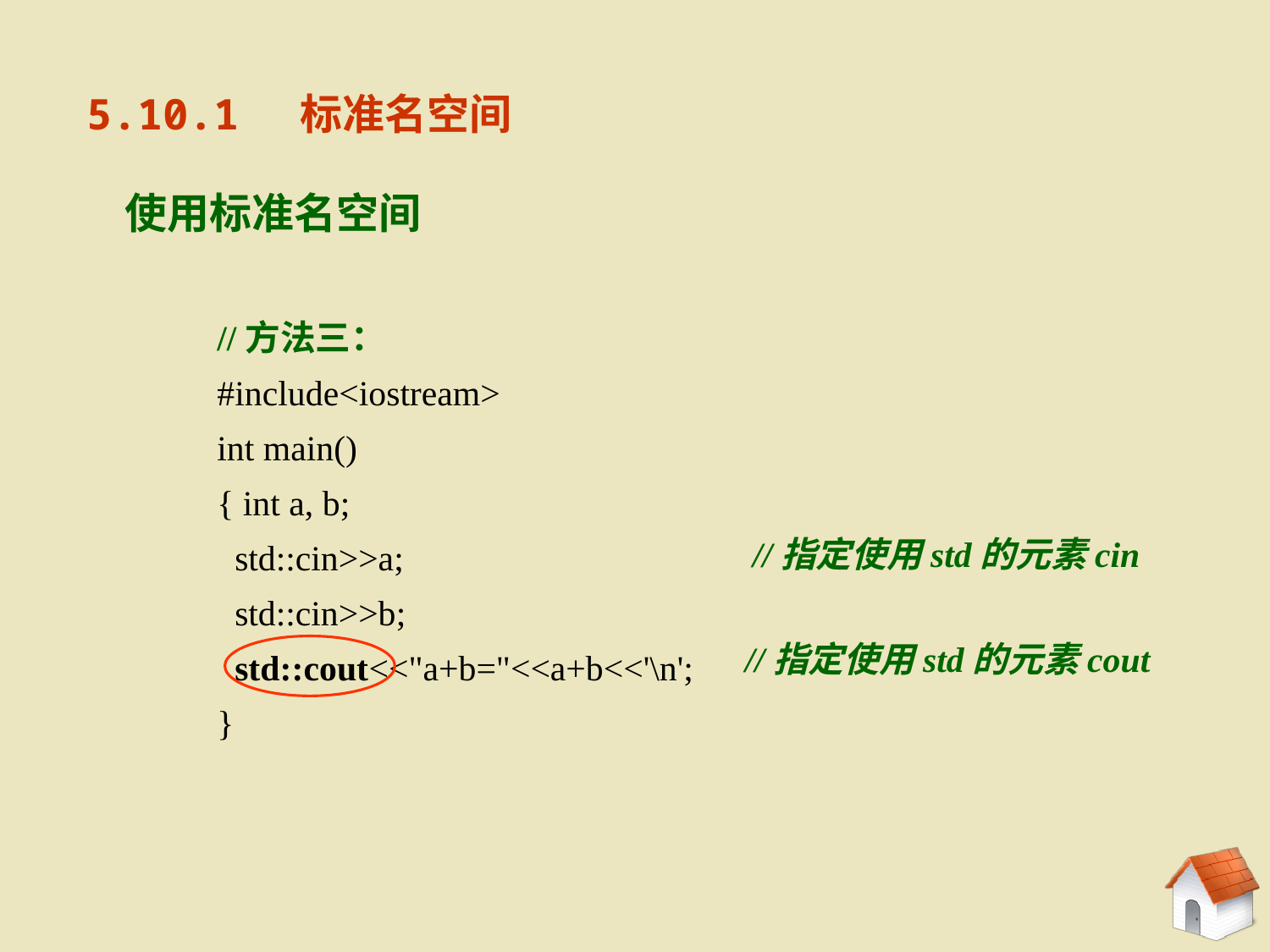

5.10.1  标准名空间
使用标准名空间
//方法三：
#include<iostream>
int main()
{ int a, b;
  std::cin>>a;
  std::cin>>b;
  std::cout<<"a+b="<<a+b<<'\n';
}
//指定使用std的元素cin
//指定使用std的元素cout